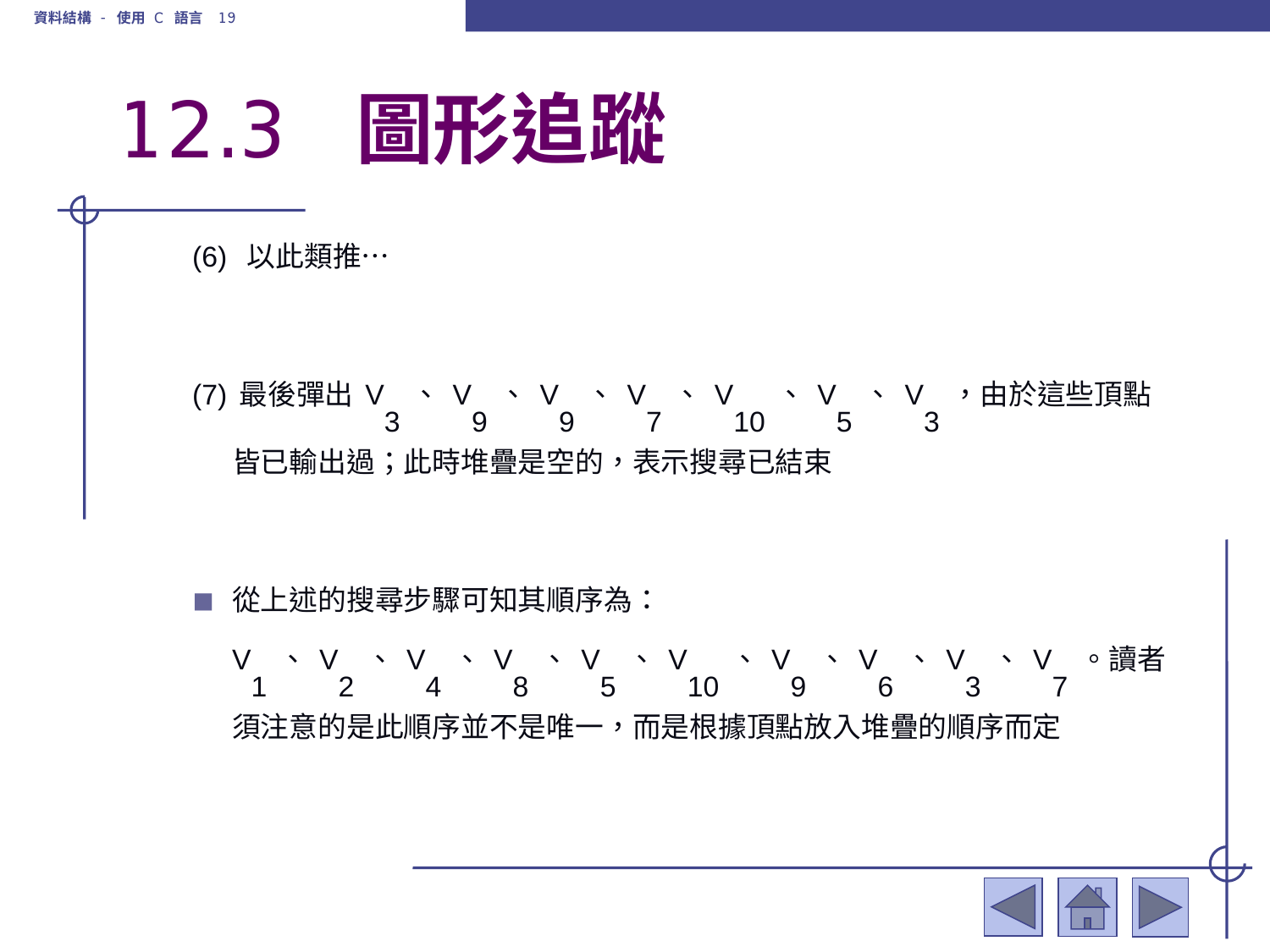

資料結構 - 使用 C 語言   19
# 12.3  圖形追蹤
(6) 以此類推…

(7)最後彈出V3、V9、V9、V7、V10、V5、V3，由於這些頂點皆已輸出過；此時堆疊是空的，表示搜尋已結束

從上述的搜尋步驟可知其順序為：V1、V2、V4、V8、V5、V10、V9、V6、V3、V7。讀者須注意的是此順序並不是唯一，而是根據頂點放入堆疊的順序而定